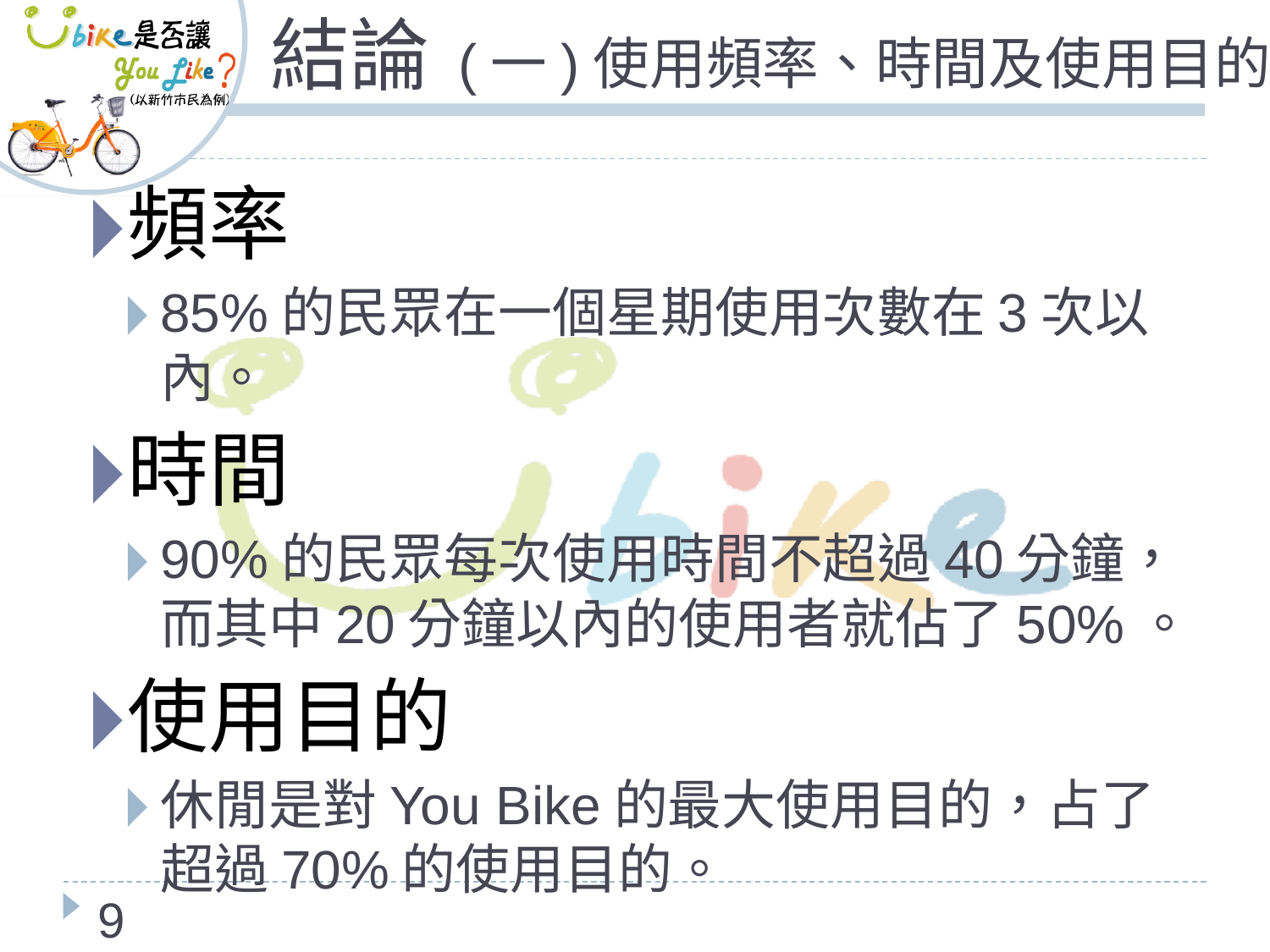

# 結論 (一)使用頻率、時間及使用目的
頻率
85%的民眾在一個星期使用次數在3次以內。
時間
90%的民眾每次使用時間不超過40分鐘，而其中20分鐘以內的使用者就佔了50%。
使用目的
休閒是對You Bike的最大使用目的，占了超過70%的使用目的。

9